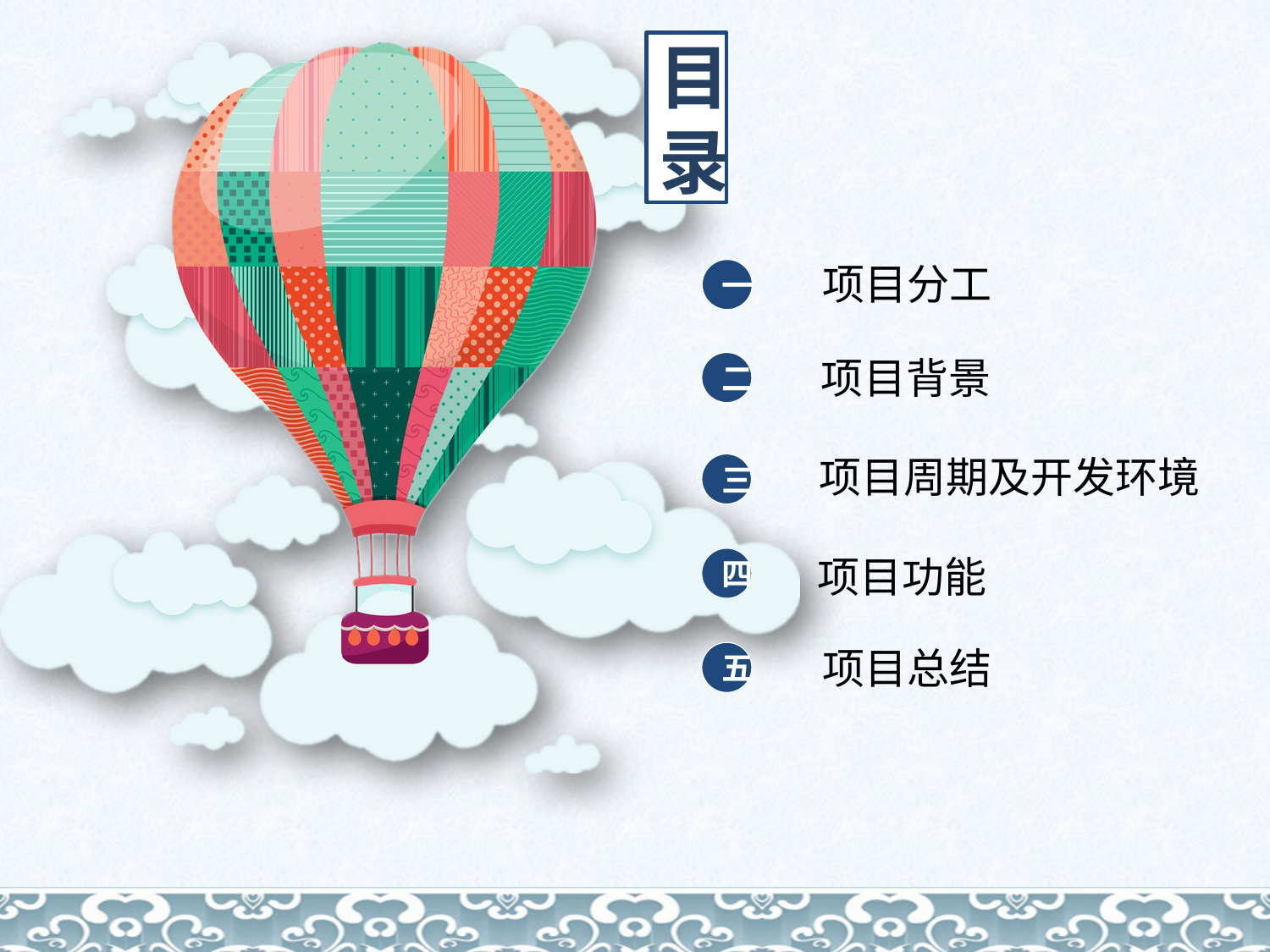

# 目录
项目分工

一
二
三
四
五
项目背景
项目周期及开发环境
项目功能
项目总结